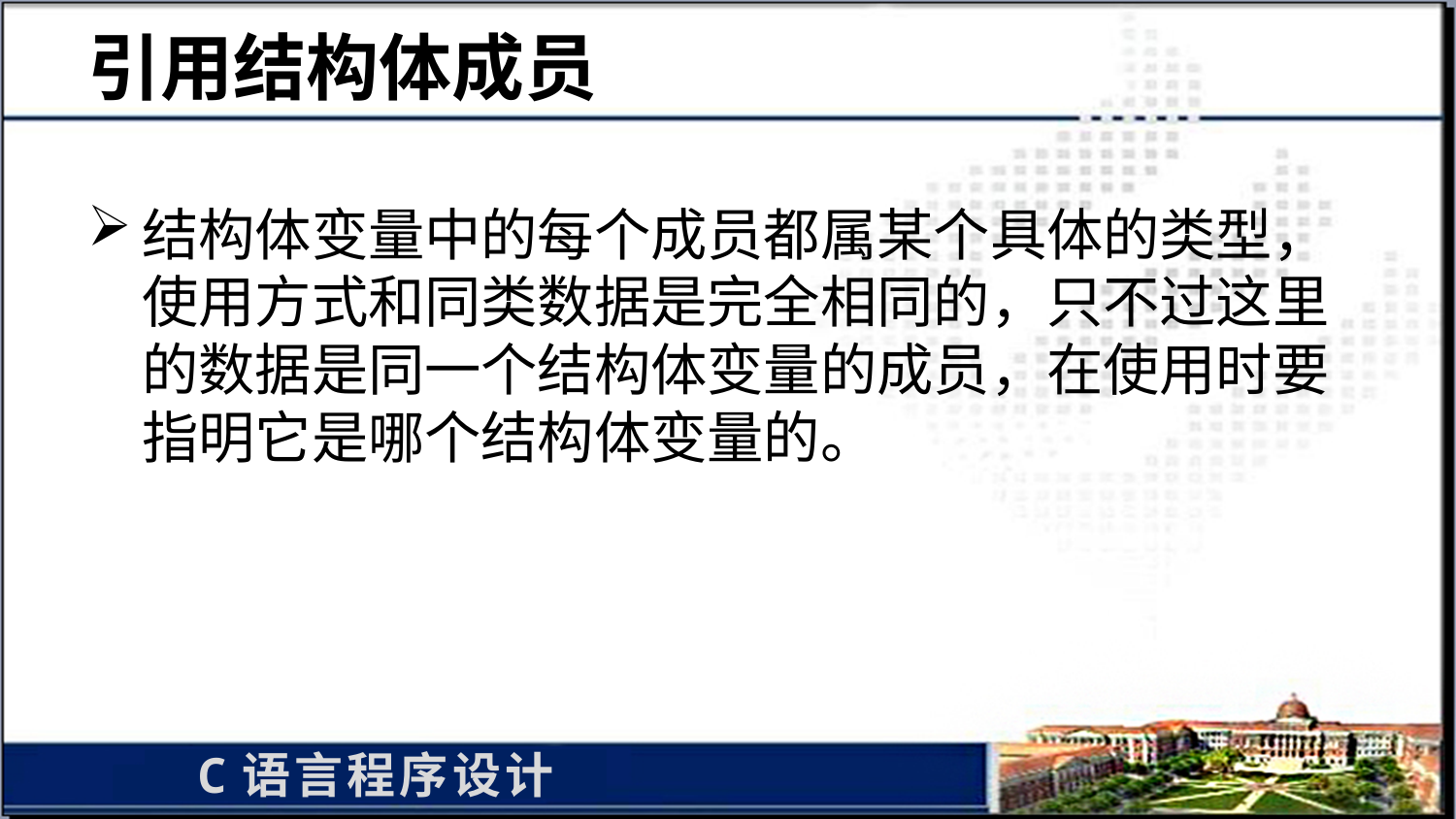

# 引用结构体成员
结构体变量中的每个成员都属某个具体的类型，使用方式和同类数据是完全相同的，只不过这里的数据是同一个结构体变量的成员，在使用时要指明它是哪个结构体变量的。